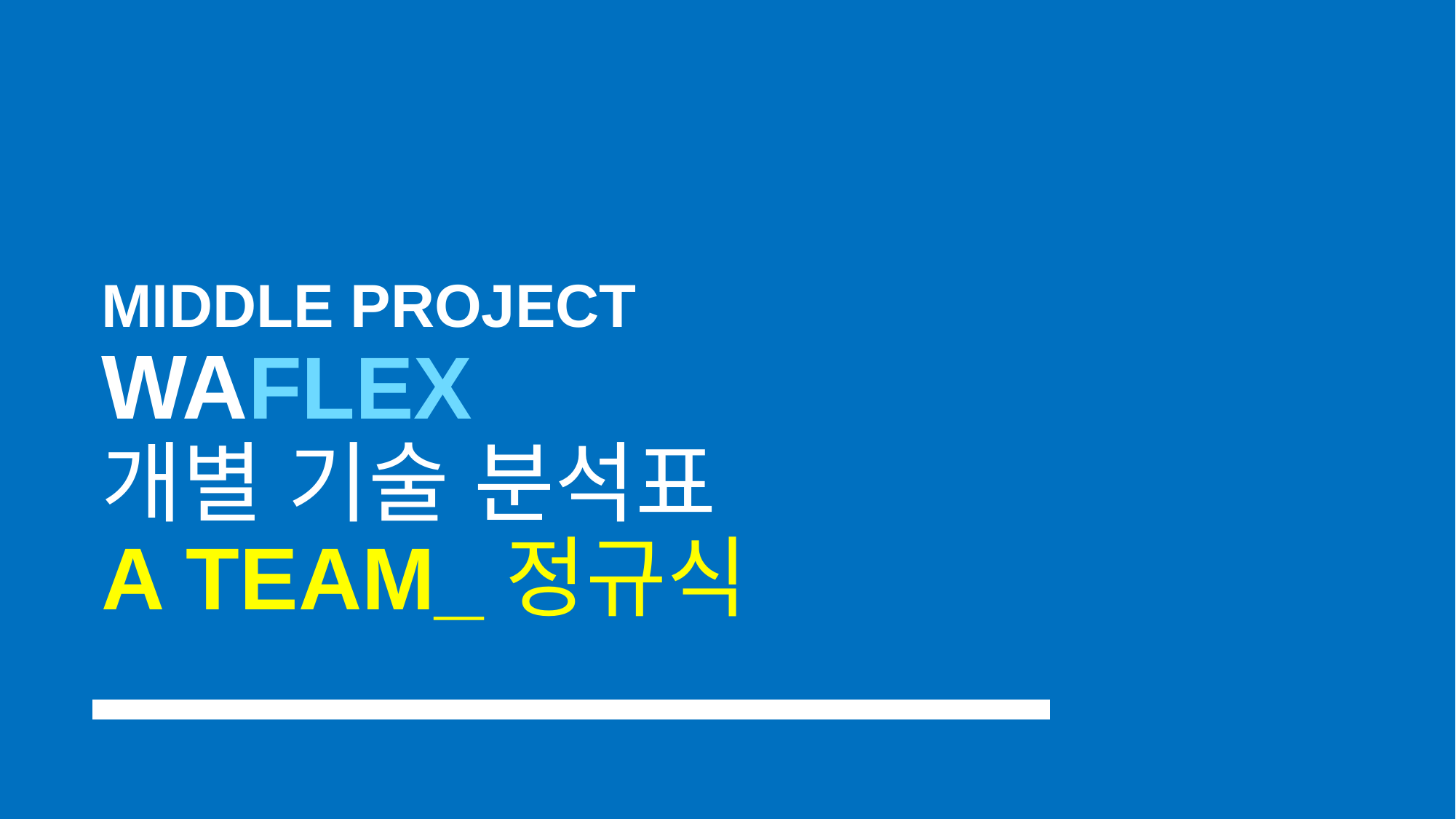

# MIDDLE PROJECT WAFLEX 개별 기술 분석표 A TEAM_정규식